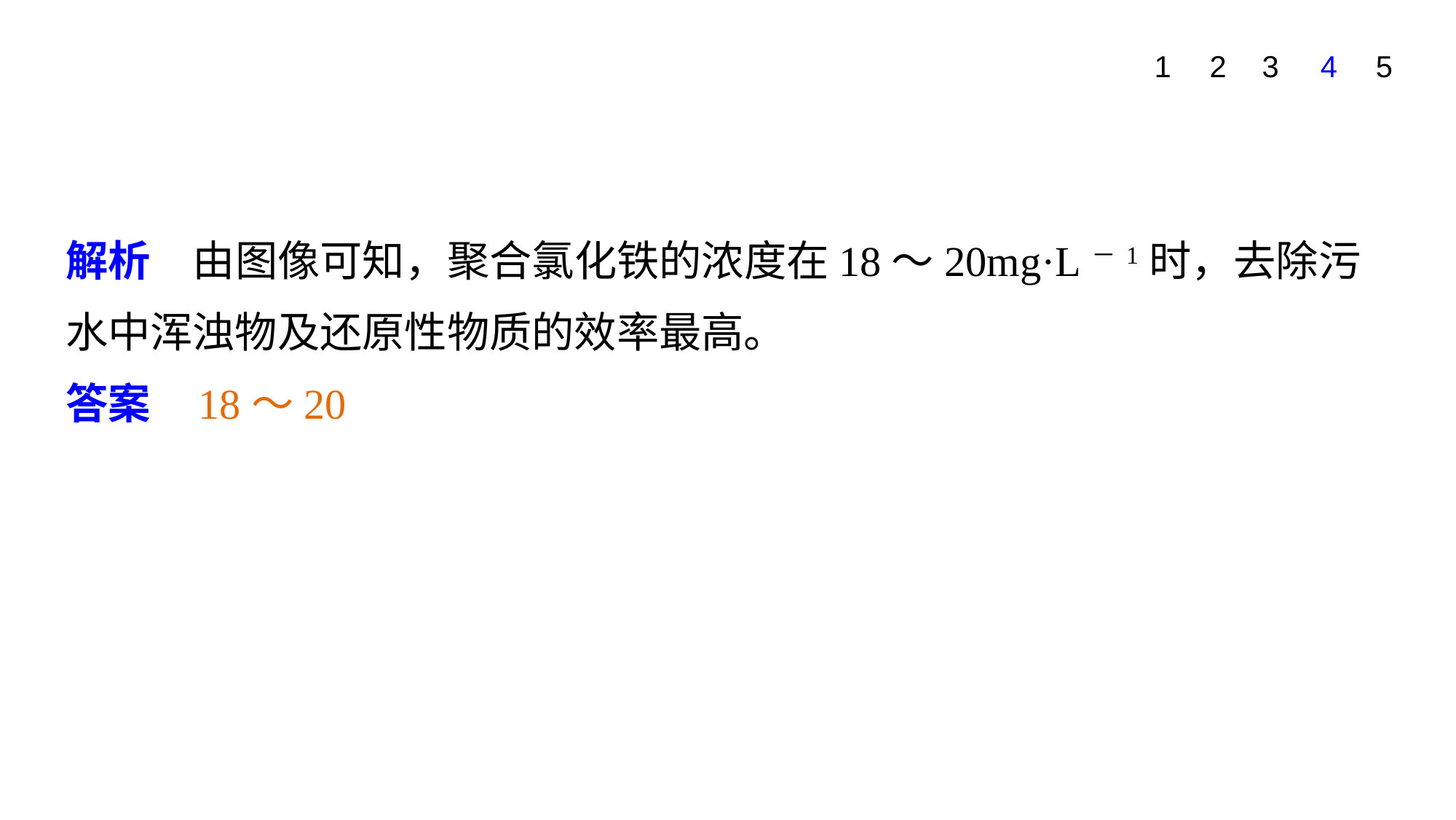

1
2
3
4
5
解析　由图像可知，聚合氯化铁的浓度在18～20mg·L－1时，去除污水中浑浊物及还原性物质的效率最高。
答案    18～20